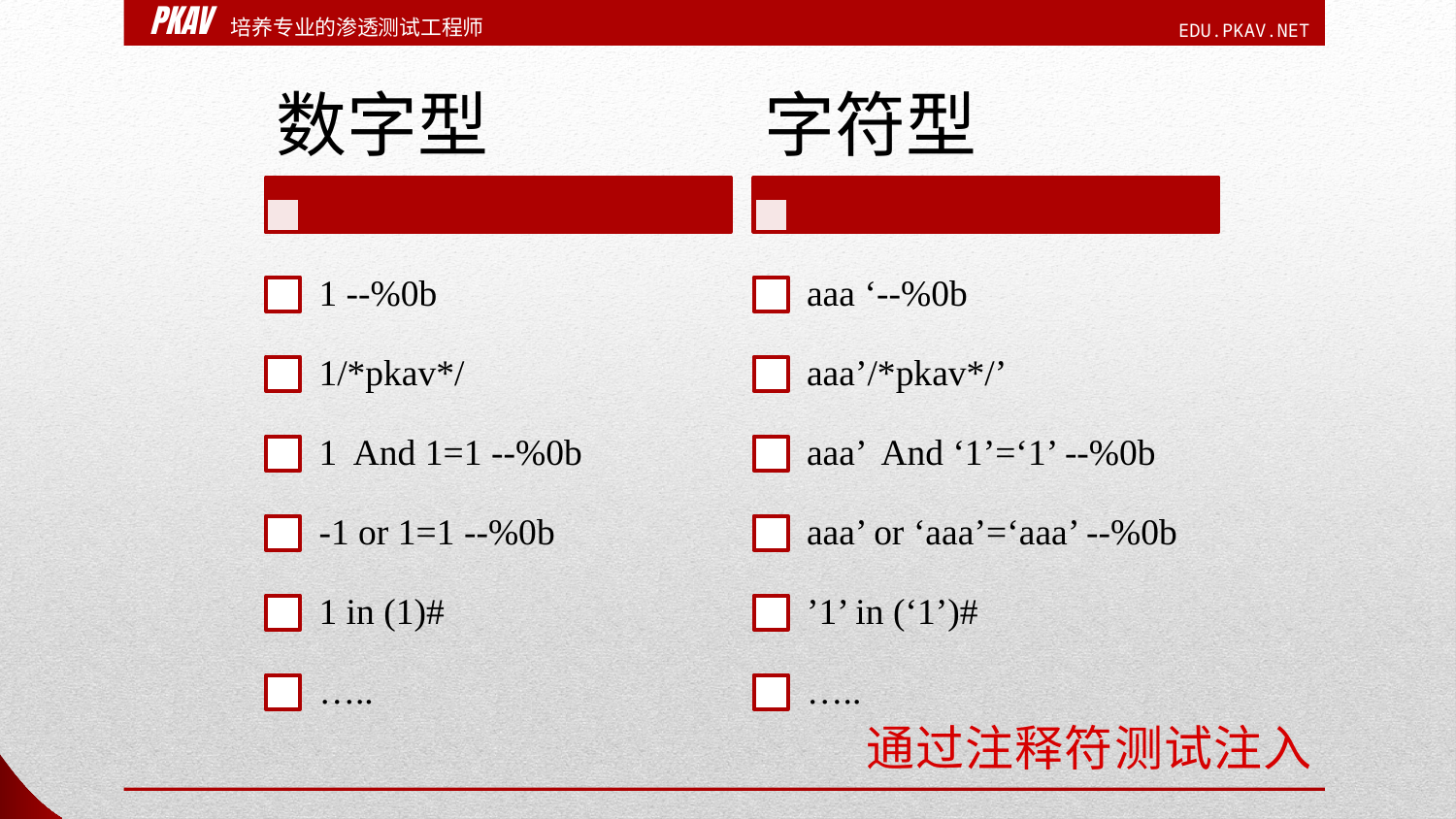

数字型
1 --%0b
1/*pkav*/
1  And 1=1 --%0b
-1 or 1=1 --%0b
1 in (1)#
…..
字符型
aaa ‘--%0b
aaa’/*pkav*/’
aaa’  And ‘1’=‘1’ --%0b
aaa’ or ‘aaa’=‘aaa’ --%0b
’1’ in (‘1’)#
…..
# 通过注释符测试注入